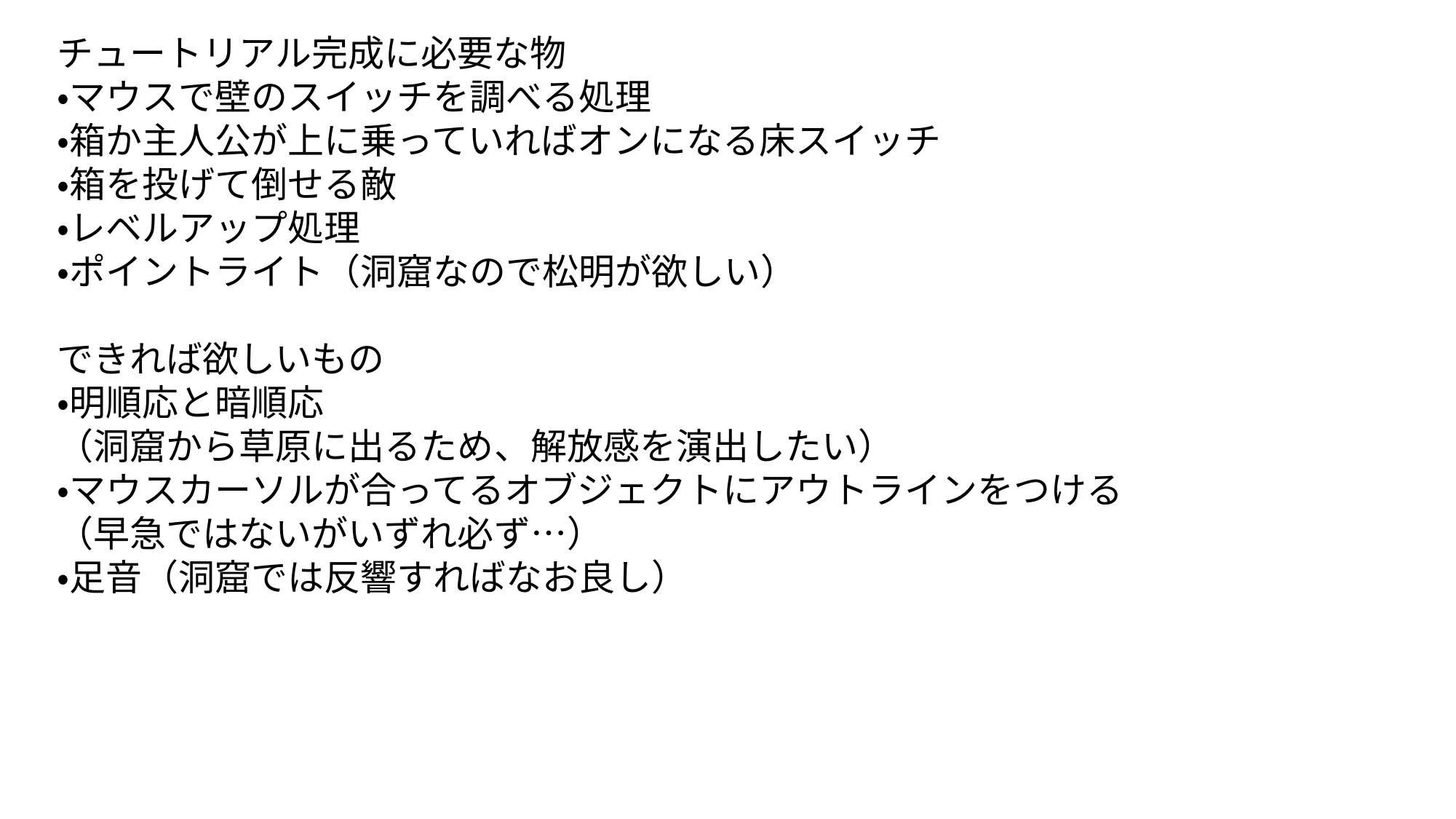

チュートリアル完成に必要な物
・マウスで壁のスイッチを調べる処理
・箱か主人公が上に乗っていればオンになる床スイッチ
・箱を投げて倒せる敵
・レベルアップ処理
・ポイントライト（洞窟なので松明が欲しい）

できれば欲しいもの
・明順応と暗順応
（洞窟から草原に出るため、解放感を演出したい）
・マウスカーソルが合ってるオブジェクトにアウトラインをつける
（早急ではないがいずれ必ず…）
・足音（洞窟では反響すればなお良し）